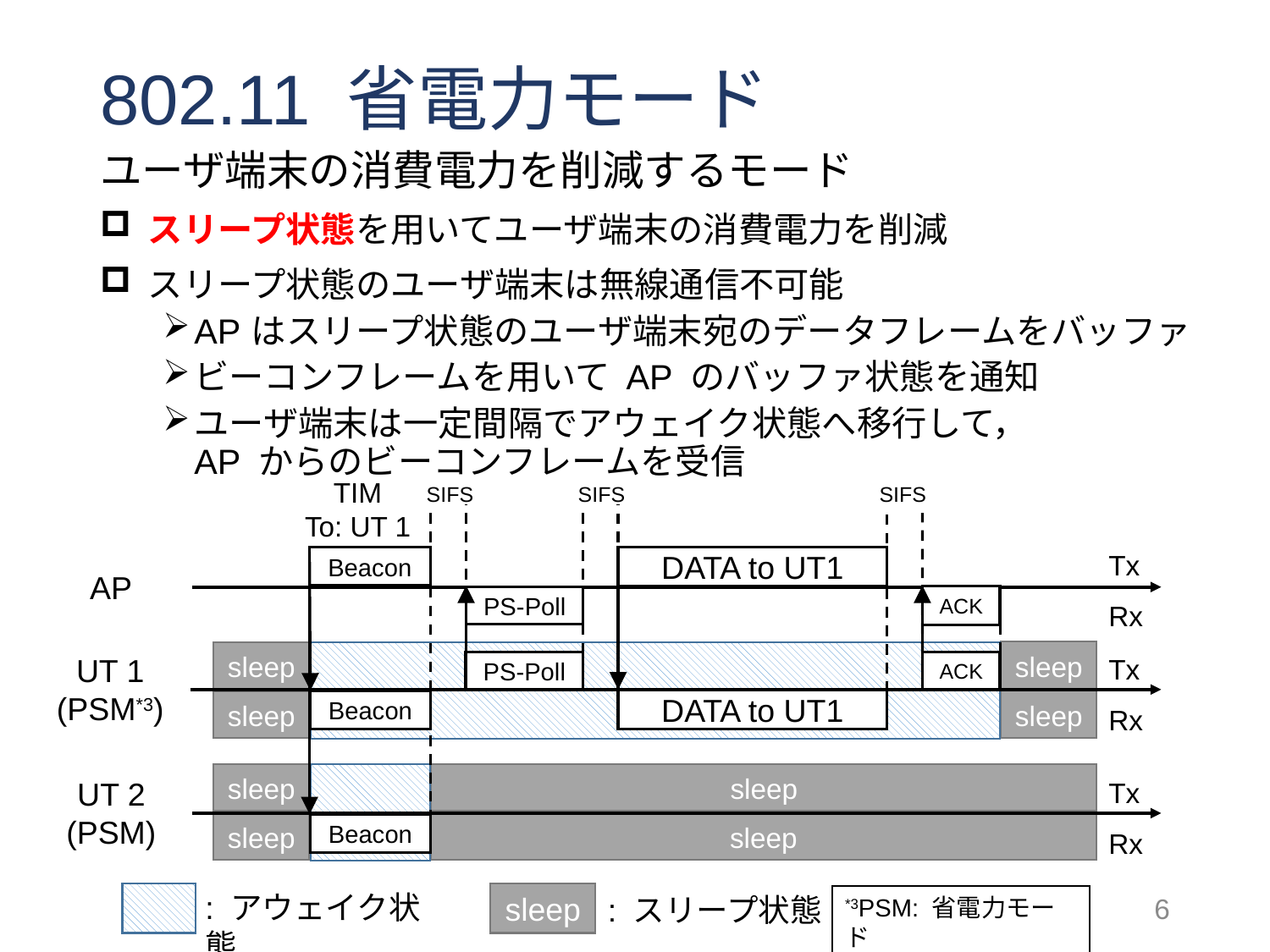

# 802.11 省電力モード
ユーザ端末の消費電力を削減するモード
 スリープ状態を用いてユーザ端末の消費電力を削減
 スリープ状態のユーザ端末は無線通信不可能
AP はスリープ状態のユーザ端末宛のデータフレームをバッファ
ビーコンフレームを用いて AP のバッファ状態を通知
ユーザ端末は一定間隔でアウェイク状態へ移行して，
AP からのビーコンフレームを受信
TIM
To: UT 1
SIFS
SIFS
SIFS
Tx
Rx
Beacon
DATA to UT1
AP
ACK
PS-Poll
Tx
Rx
sleep
sleep

UT 1
(PSM*3)
ACK
PS-Poll
DATA to UT1
sleep
Beacon
sleep
Tx
Rx

sleep
sleep
UT 2 (PSM)
sleep
sleep
Beacon
: アウェイク状態

sleep
: スリープ状態
6
*3PSM: 省電力モード